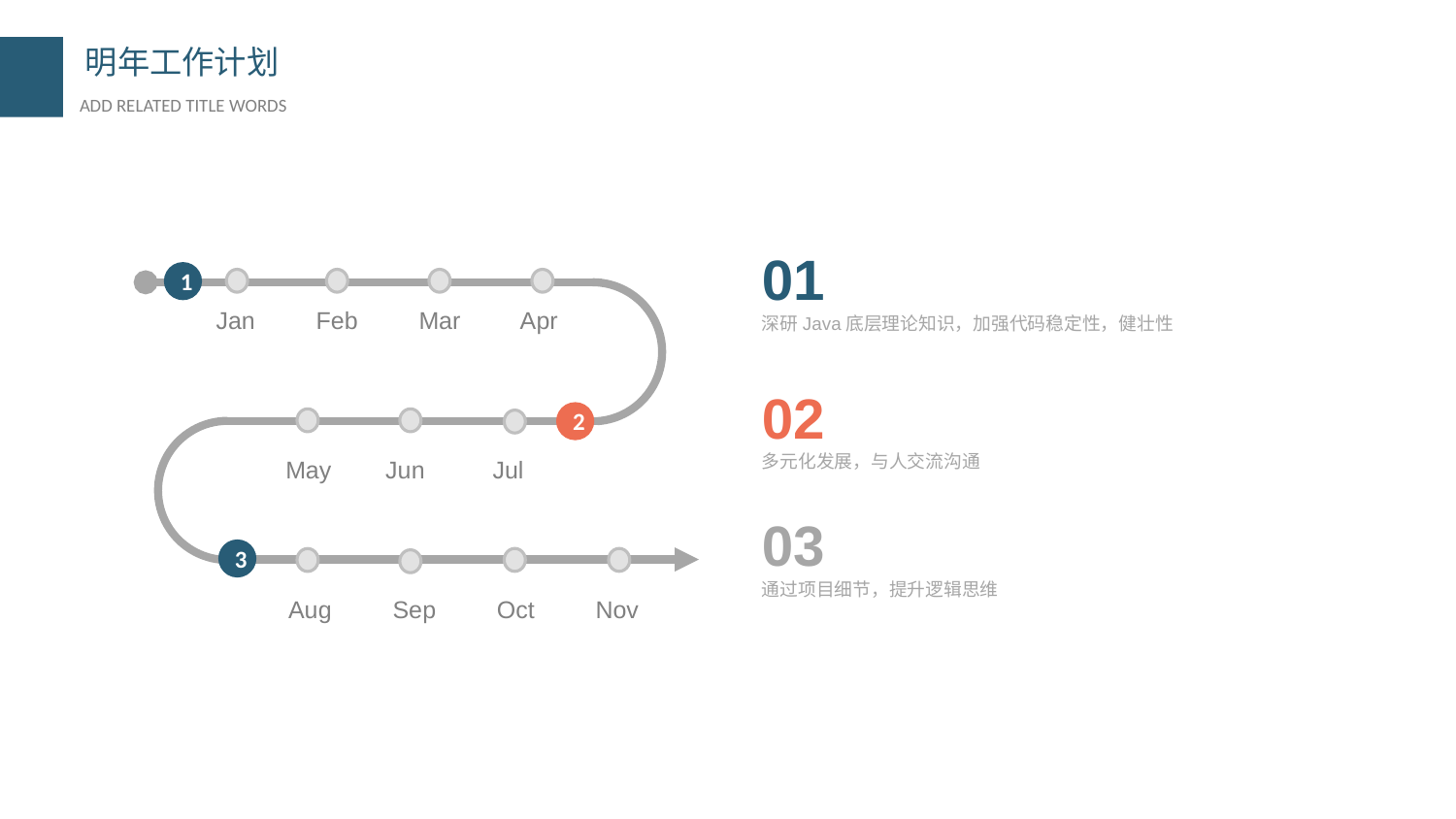

01
深研Java底层理论知识，加强代码稳定性，健壮性
1

Jan         Feb         Mar         Apr
02
多元化发展，与人交流沟通
2

May        Jun          Jul
03
通过项目细节，提升逻辑思维
3

Aug         Sep         Oct         Nov
16